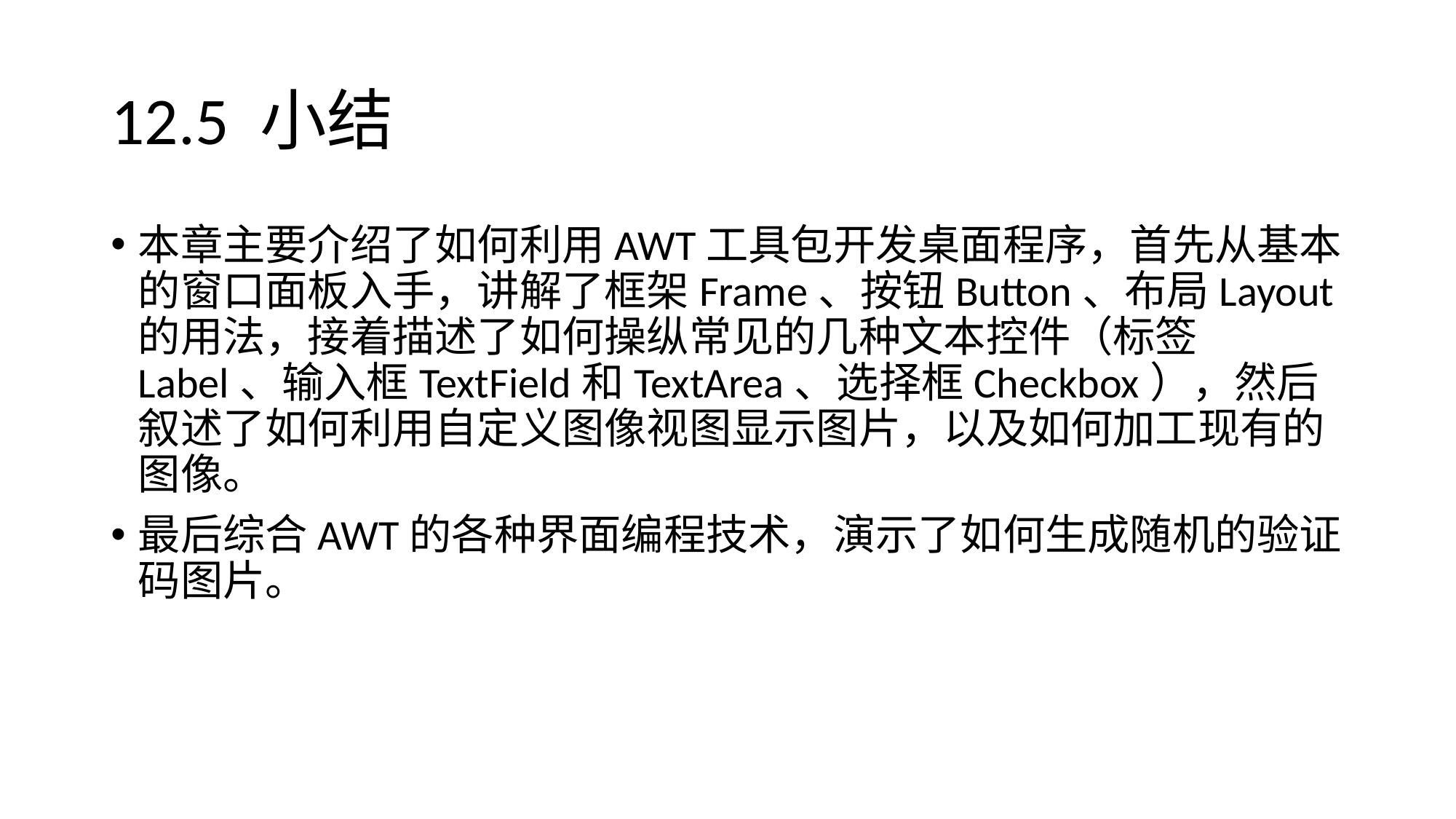

# 12.5 小结
本章主要介绍了如何利用AWT工具包开发桌面程序，首先从基本的窗口面板入手，讲解了框架Frame、按钮Button、布局Layout的用法，接着描述了如何操纵常见的几种文本控件（标签Label、输入框TextField和TextArea、选择框Checkbox），然后叙述了如何利用自定义图像视图显示图片，以及如何加工现有的图像。
最后综合AWT的各种界面编程技术，演示了如何生成随机的验证码图片。